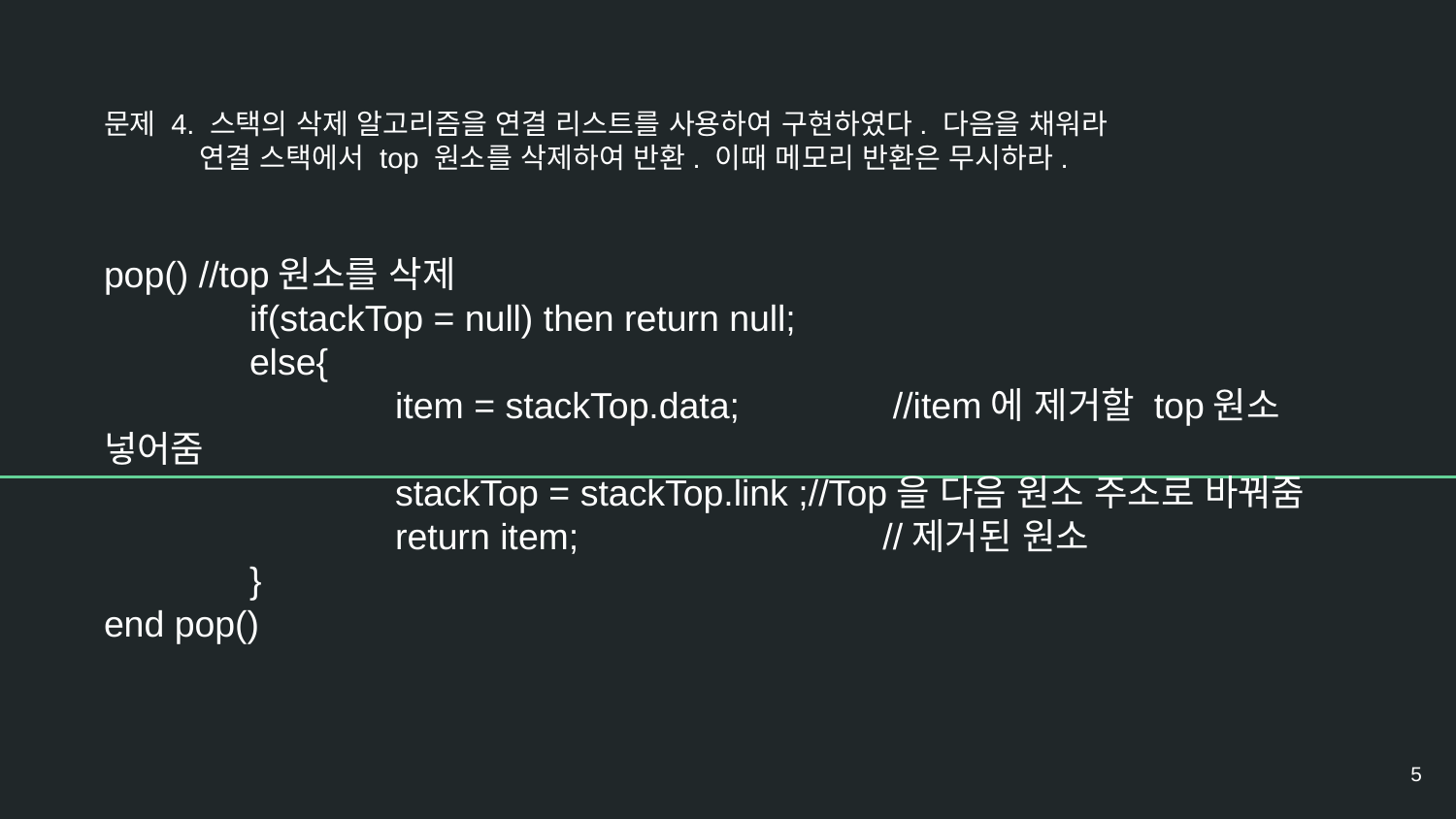

문제 4. 스택의 삭제 알고리즘을 연결 리스트를 사용하여 구현하였다. 다음을 채워라
  연결 스택에서 top 원소를 삭제하여 반환. 이때 메모리 반환은 무시하라.

pop() //top원소를 삭제
	if(stackTop = null) then return null;
	else{
		item = stackTop.data;	      //item에 제거할 top원소 넣어줌
		stackTop = stackTop.link ;//Top을 다음 원소 주소로 바꿔줌
		return item;		     //제거된 원소
	}
end pop()

5